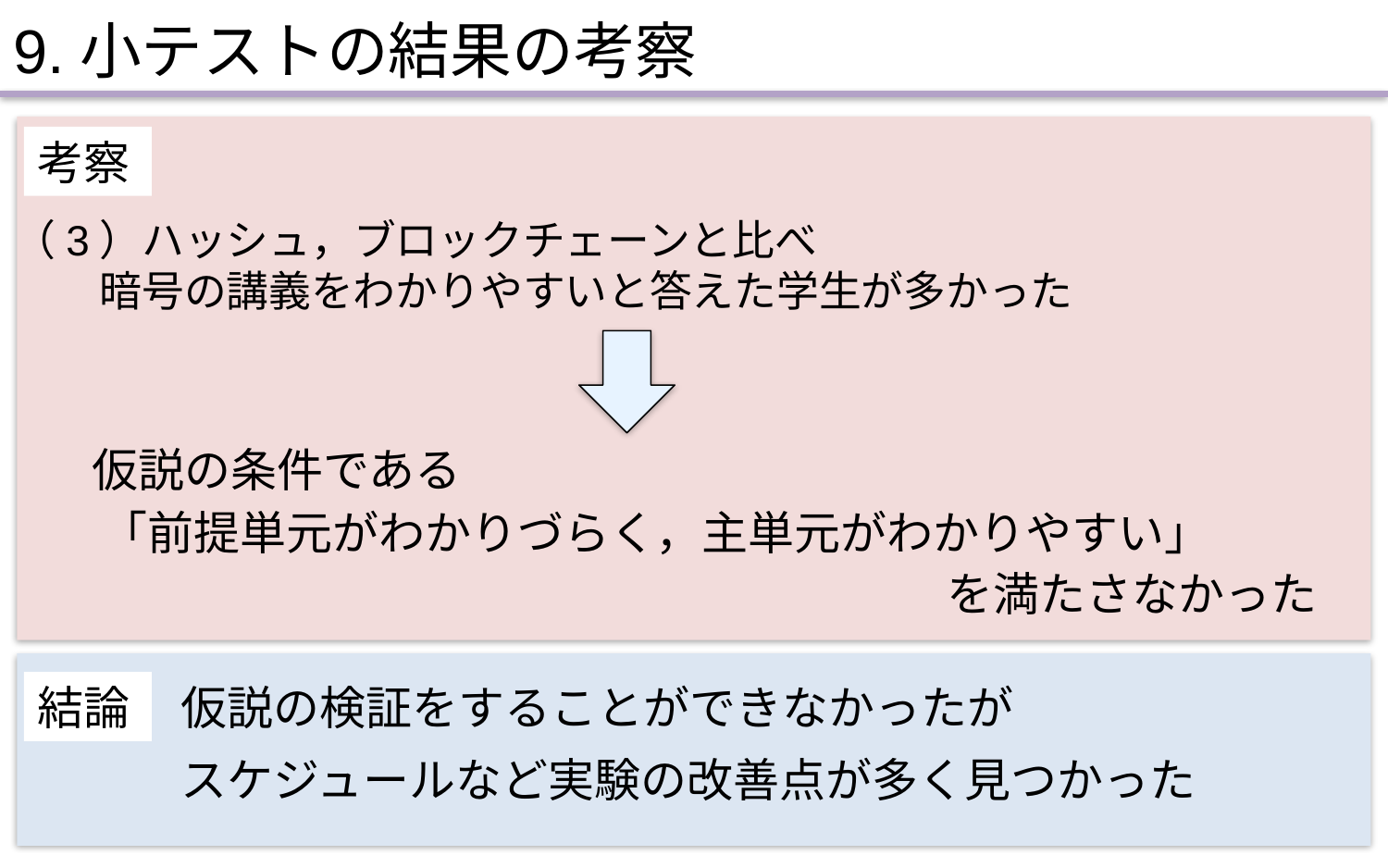

9.小テストの結果の考察

考察
（3）ハッシュ，ブロックチェーンと比べ
        暗号の講義をわかりやすいと答えた学生が多かった

仮説の条件である
「前提単元がわかりづらく，主単元がわかりやすい」
を満たさなかった

結論
仮説の検証をすることができなかったが
スケジュールなど実験の改善点が多く見つかった